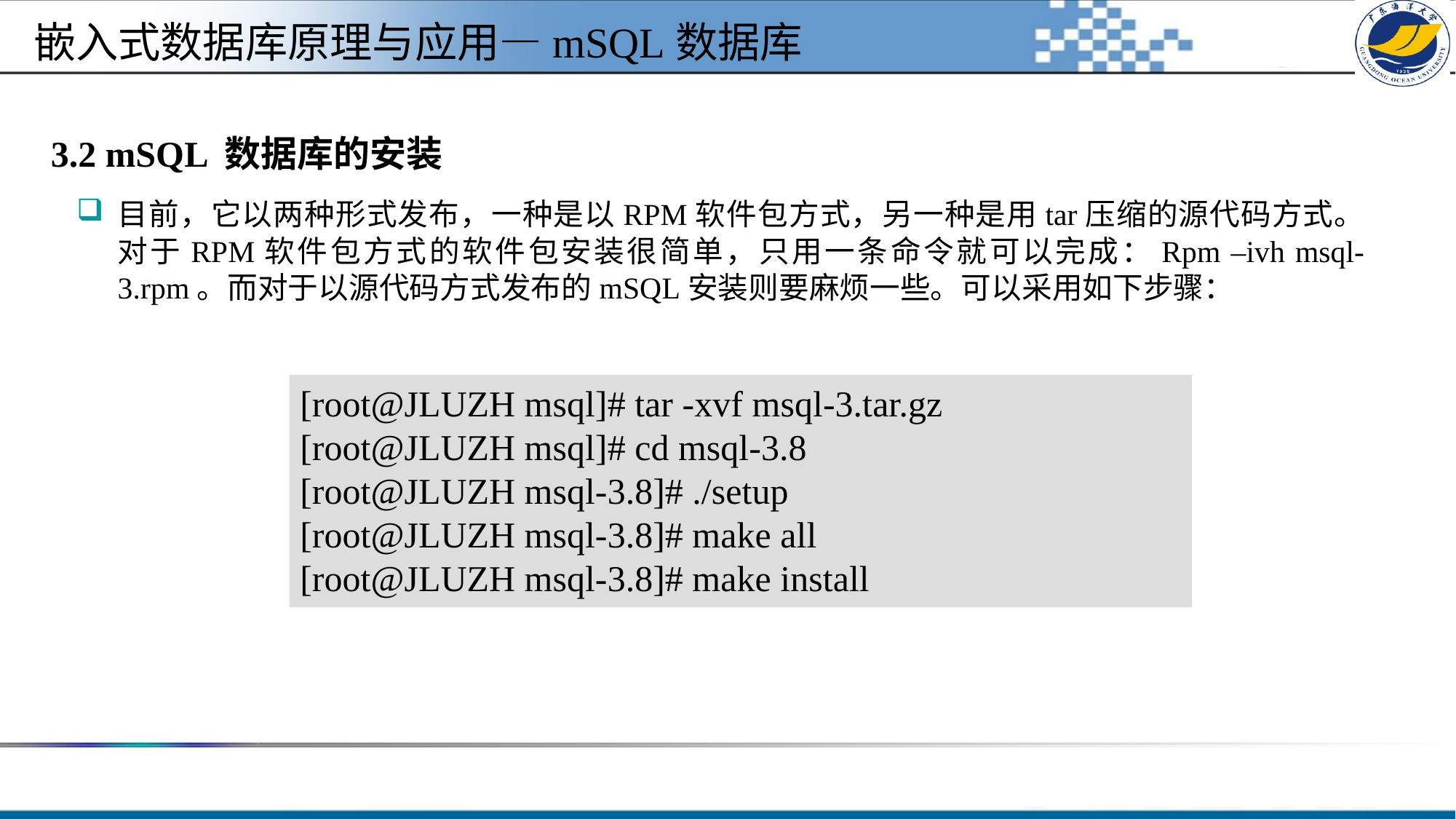

#
嵌入式数据库原理与应用—mSQL数据库
3.2 mSQL 数据库的安装
目前，它以两种形式发布，一种是以RPM软件包方式，另一种是用tar压缩的源代码方式。对于RPM软件包方式的软件包安装很简单，只用一条命令就可以完成：Rpm –ivh msql-3.rpm。而对于以源代码方式发布的mSQL安装则要麻烦一些。可以采用如下步骤：
[root@JLUZH msql]# tar -xvf msql-3.tar.gz
[root@JLUZH msql]# cd msql-3.8
[root@JLUZH msql-3.8]# ./setup
[root@JLUZH msql-3.8]# make all
[root@JLUZH msql-3.8]# make install